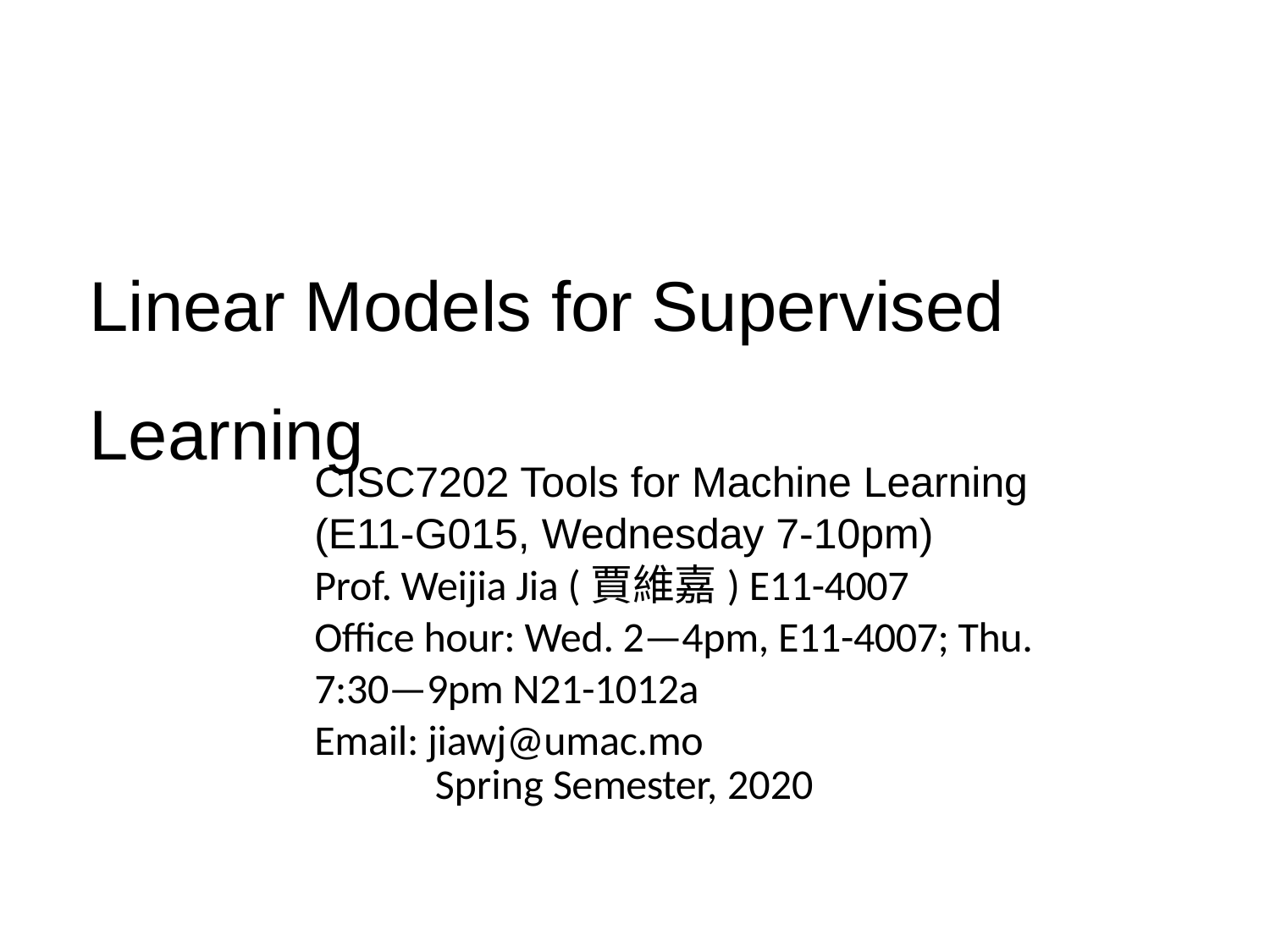

Linear Models for Supervised Learning
CISC7202 Tools for Machine Learning
(E11-G015, Wednesday 7-10pm)
Prof. Weijia Jia (賈維嘉) E11-4007
Office hour: Wed. 2—4pm, E11-4007; Thu. 7:30—9pm N21-1012a
Email: jiawj@umac.mo
Spring Semester, 2020